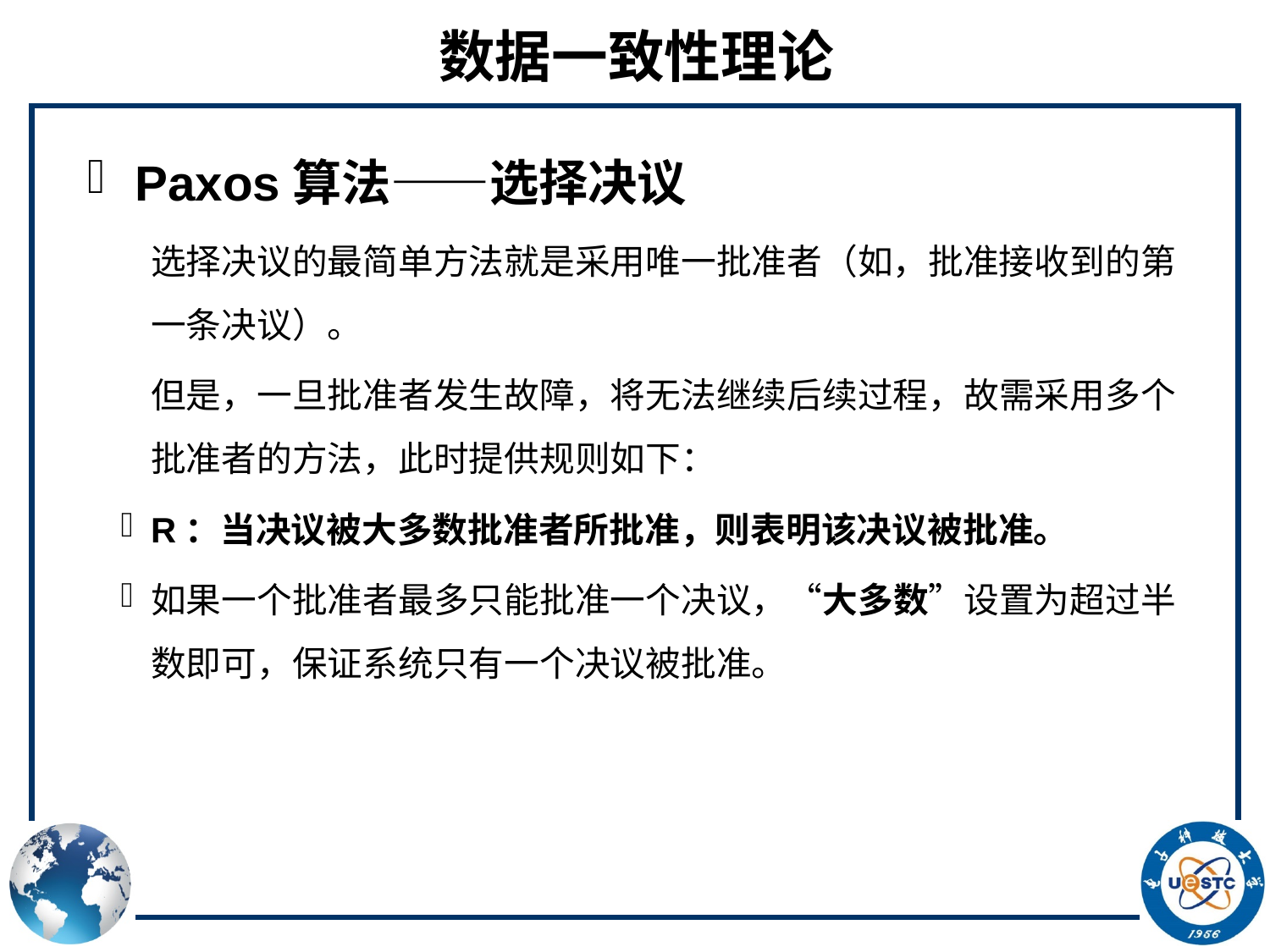

# 数据一致性理论
Paxos算法——选择决议
选择决议的最简单方法就是采用唯一批准者（如，批准接收到的第一条决议）。
但是，一旦批准者发生故障，将无法继续后续过程，故需采用多个批准者的方法，此时提供规则如下：
R：当决议被大多数批准者所批准，则表明该决议被批准。
如果一个批准者最多只能批准一个决议，“大多数”设置为超过半数即可，保证系统只有一个决议被批准。